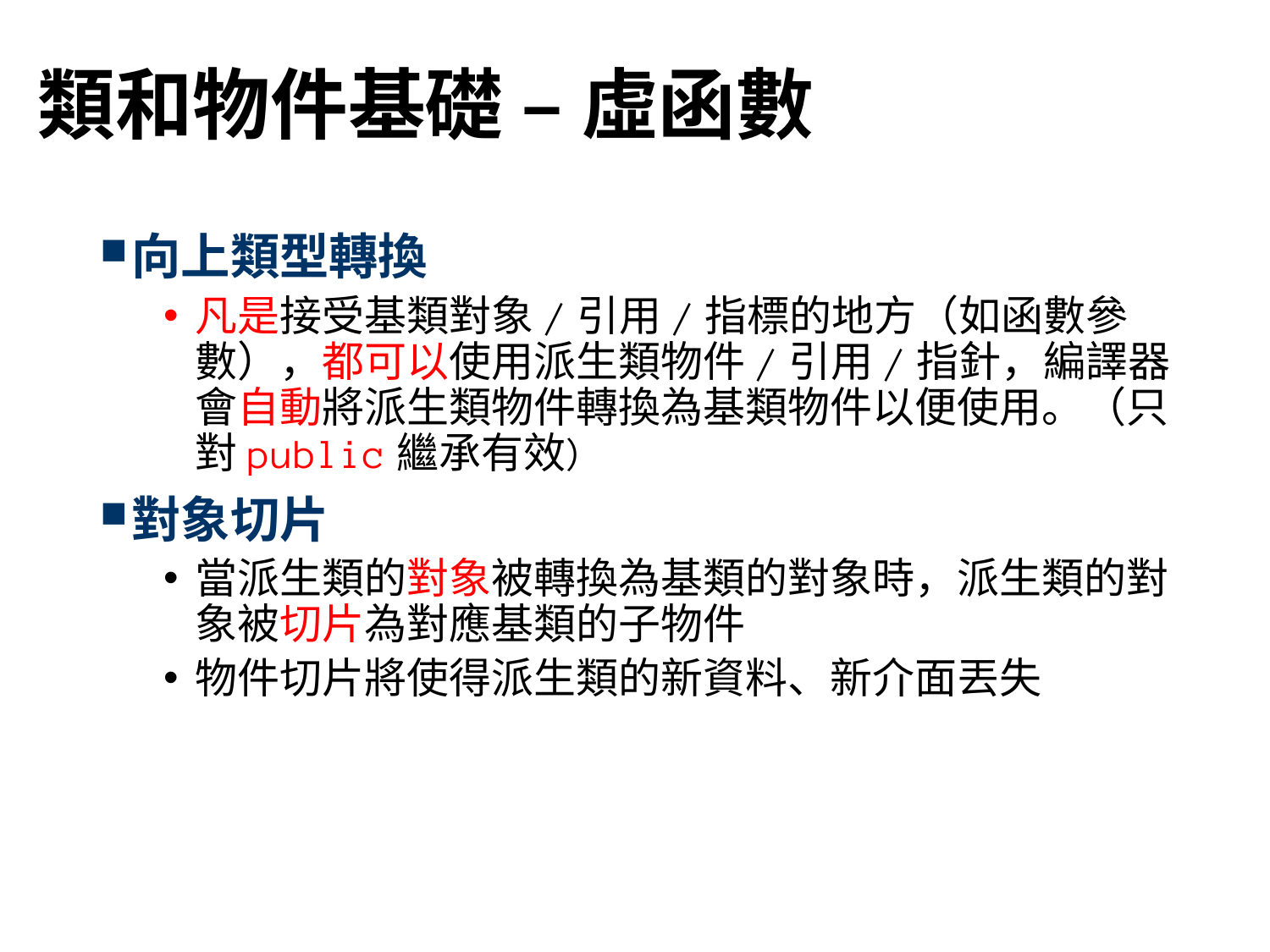

# 類和物件基礎 – 虛函數
向上類型轉換
凡是接受基類對象/引用/指標的地方（如函數參數），都可以使用派生類物件/引用/指針，編譯器會自動將派生類物件轉換為基類物件以便使用。（只對public繼承有效）
對象切片
當派生類的對象被轉換為基類的對象時，派生類的對象被切片為對應基類的子物件
物件切片將使得派生類的新資料、新介面丟失